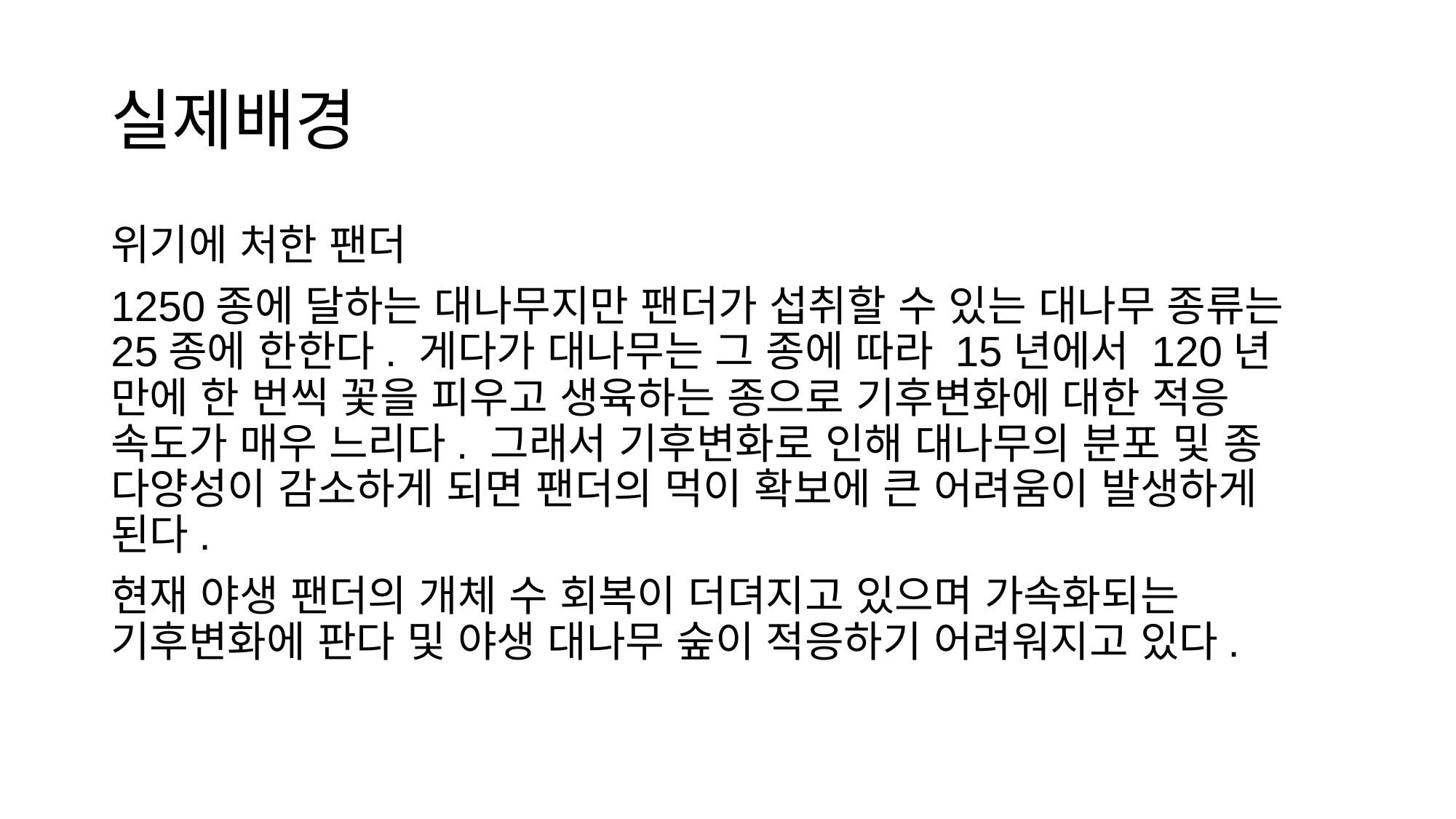

# 실제배경
위기에 처한 팬더
1250종에 달하는 대나무지만 팬더가 섭취할 수 있는 대나무 종류는 25종에 한한다. 게다가 대나무는 그 종에 따라 15년에서 120년 만에 한 번씩 꽃을 피우고 생육하는 종으로 기후변화에 대한 적응 속도가 매우 느리다. 그래서 기후변화로 인해 대나무의 분포 및 종 다양성이 감소하게 되면 팬더의 먹이 확보에 큰 어려움이 발생하게 된다.
현재 야생 팬더의 개체 수 회복이 더뎌지고 있으며 가속화되는 기후변화에 판다 및 야생 대나무 숲이 적응하기 어려워지고 있다.